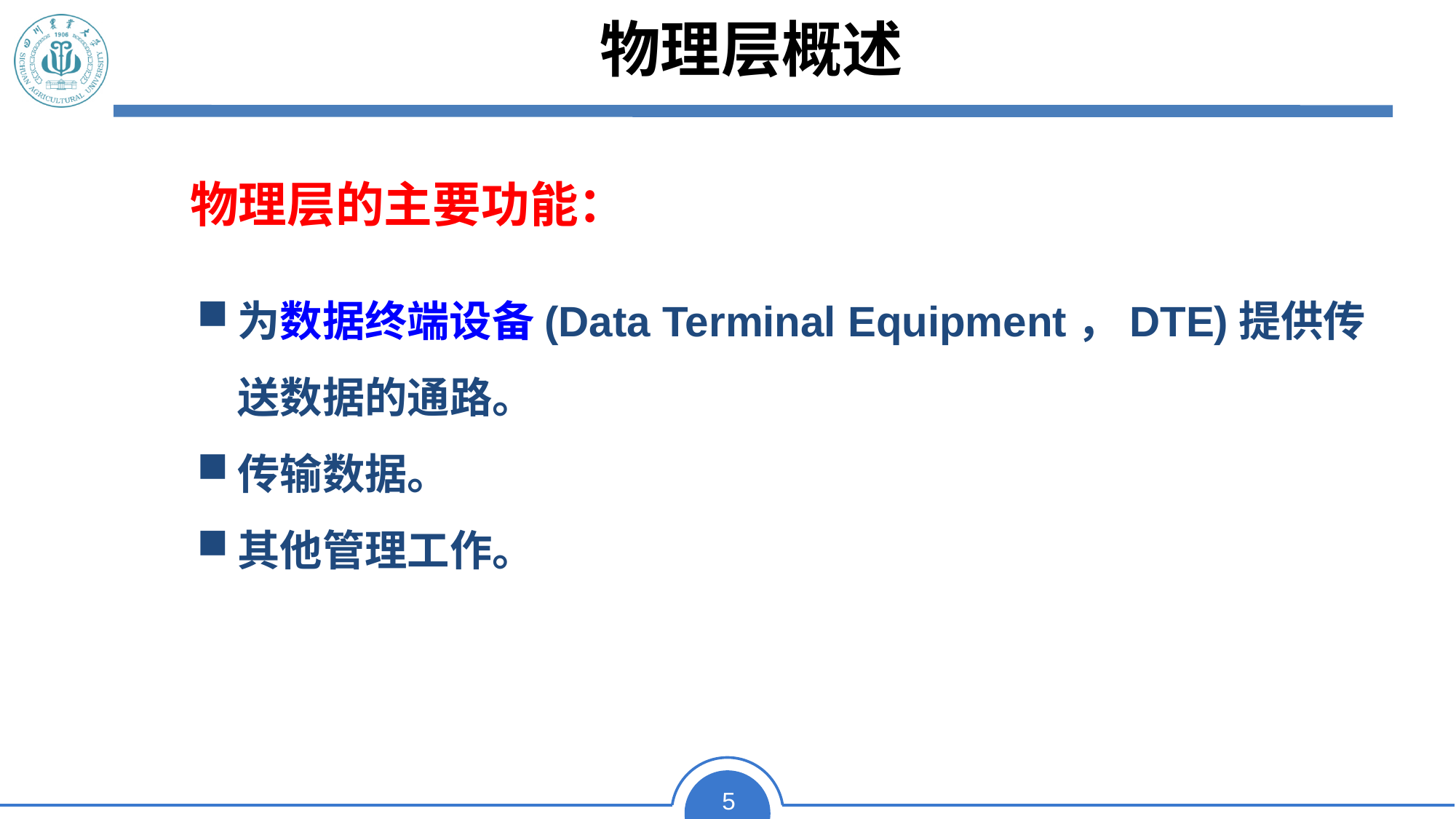

物理层概述
物理层的主要功能：
为数据终端设备(Data Terminal Equipment，DTE)提供传送数据的通路。
传输数据。
其他管理工作。